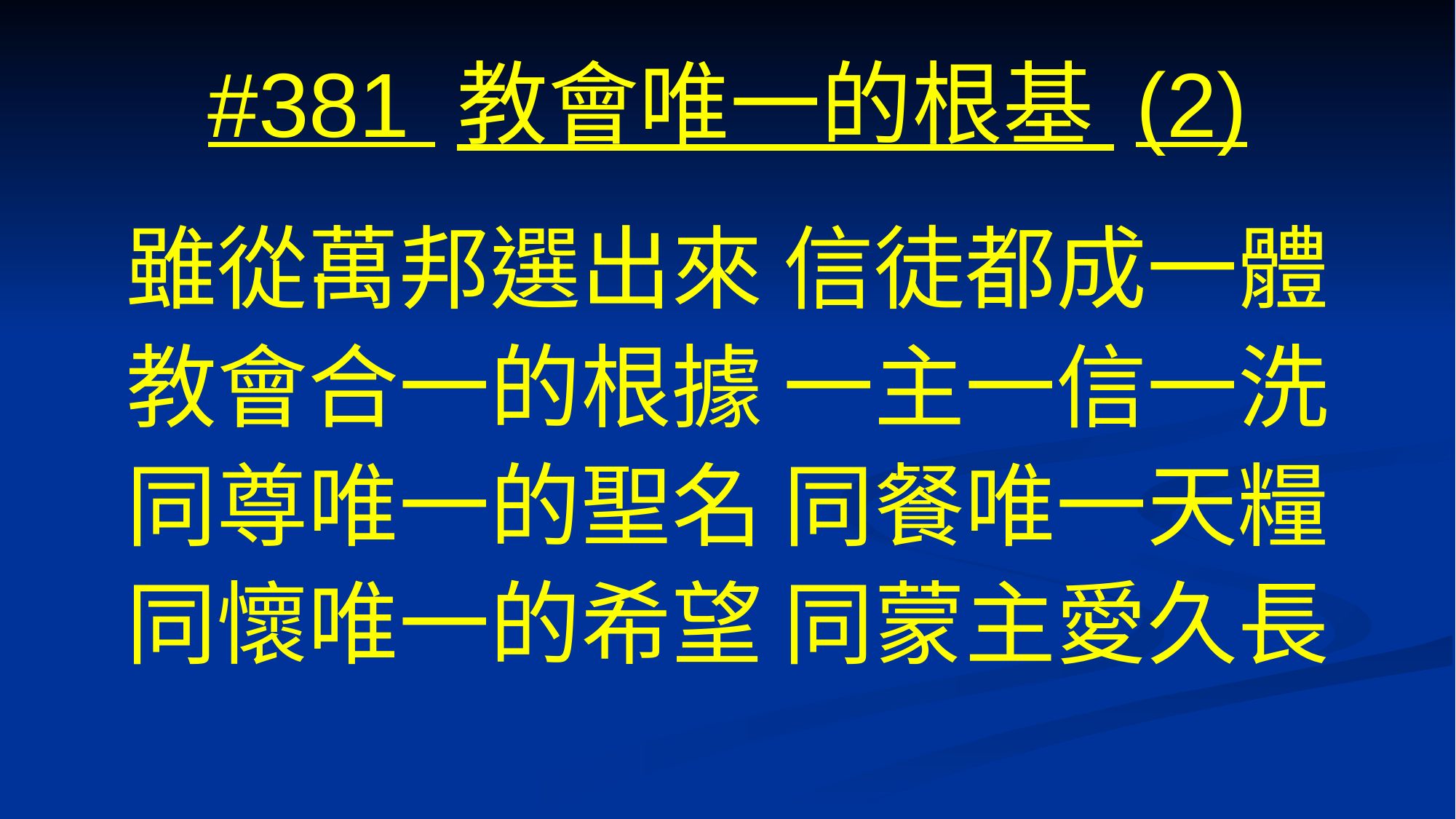

# #381 教會唯一的根基 (2)
雖從萬邦選出來 信徒都成一體
教會合一的根據 一主一信一洗
同尊唯一的聖名 同餐唯一天糧
同懷唯一的希望 同蒙主愛久長